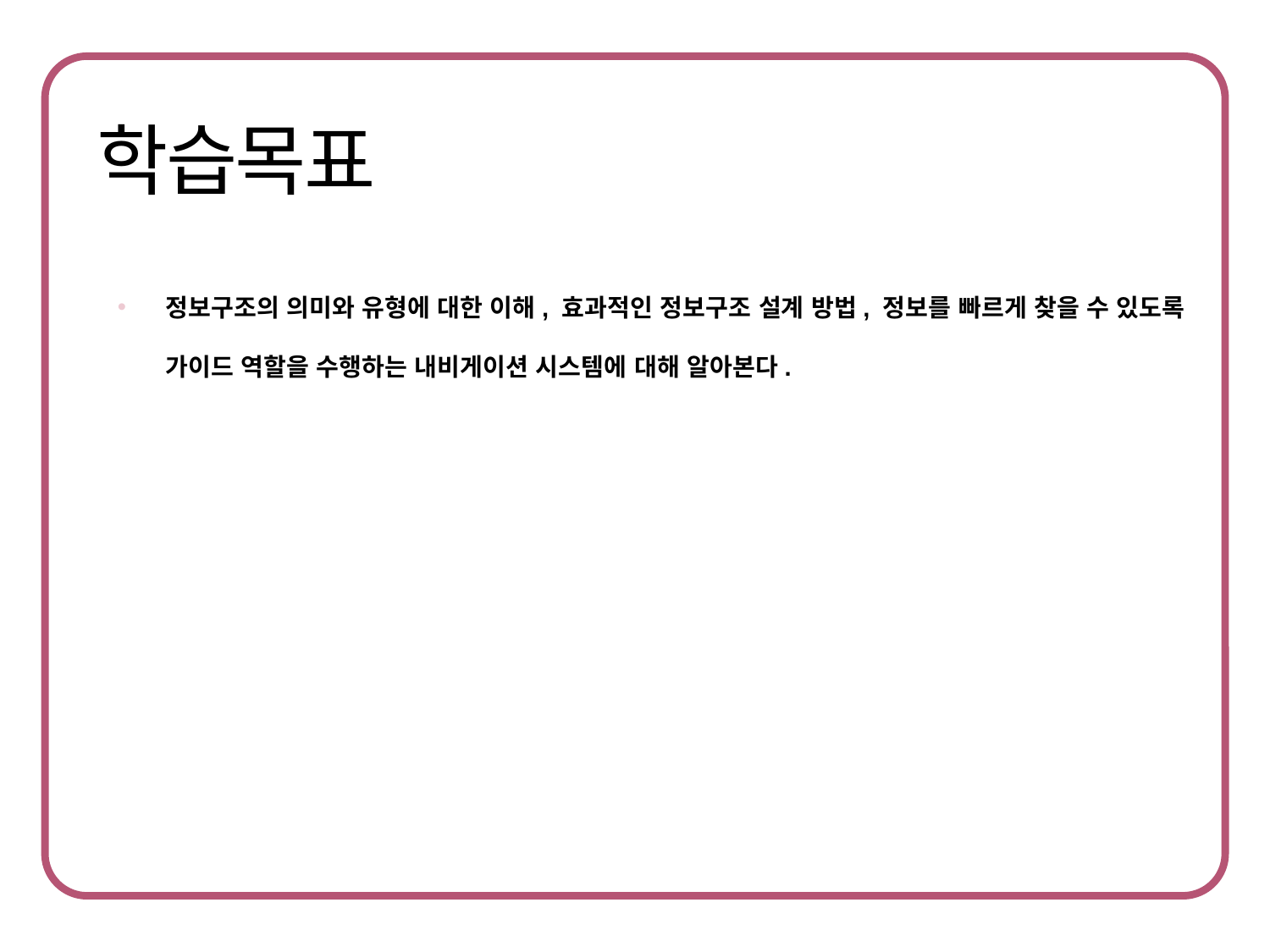

정보구조의 의미와 유형에 대한 이해, 효과적인 정보구조 설계 방법, 정보를 빠르게 찾을 수 있도록 가이드 역할을 수행하는 내비게이션 시스템에 대해 알아본다.